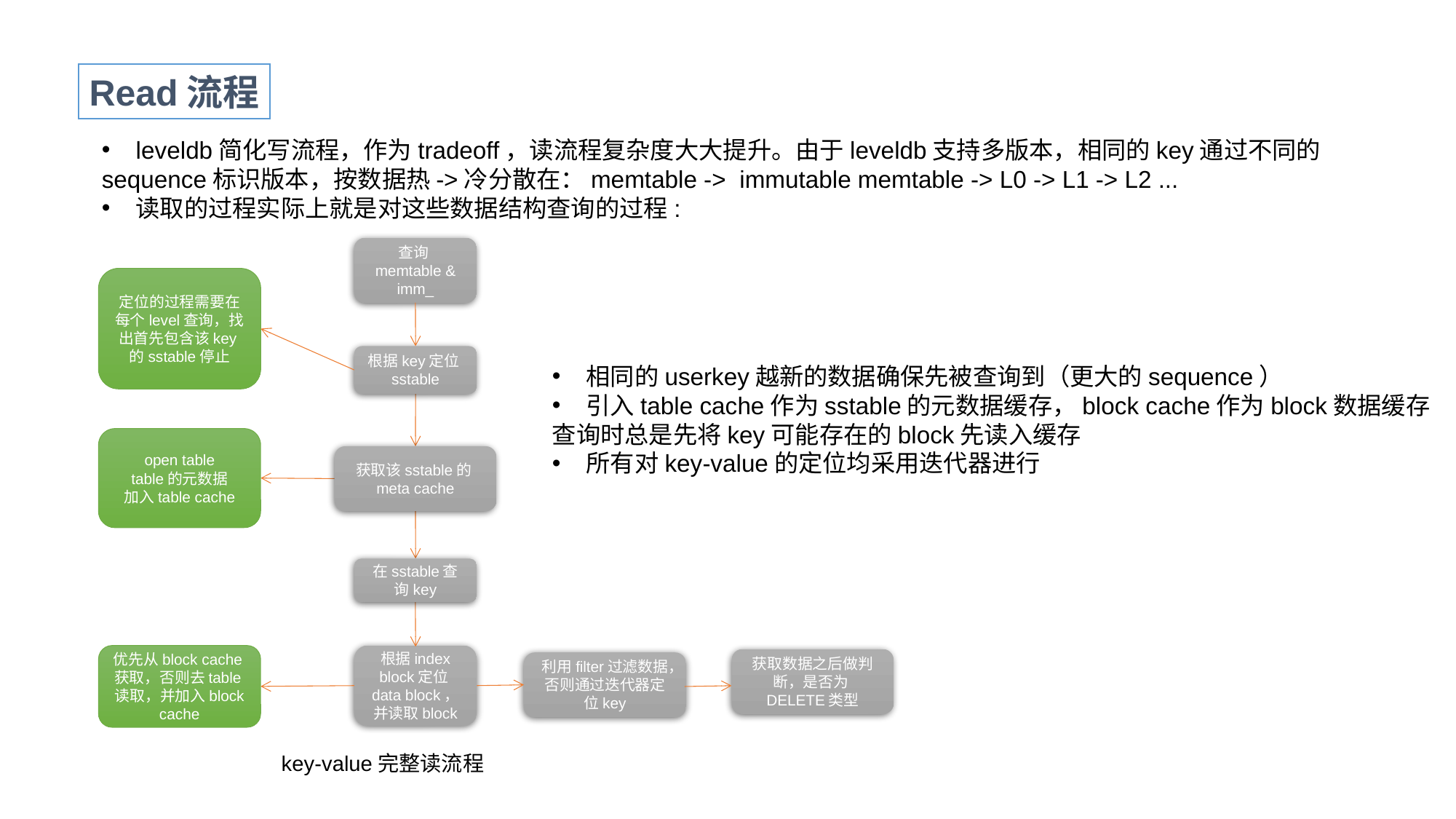

Read流程
leveldb简化写流程，作为tradeoff，读流程复杂度大大提升。由于leveldb支持多版本，相同的key通过不同的
sequence标识版本，按数据热->冷分散在：memtable ->  immutable memtable -> L0 -> L1 -> L2 ...
读取的过程实际上就是对这些数据结构查询的过程:
查询memtable & imm_
定位的过程需要在每个level查询，找出首先包含该key的sstable停止
根据key定位sstable
相同的userkey越新的数据确保先被查询到（更大的sequence）
引入table cache作为sstable的元数据缓存，block cache作为block数据缓存
查询时总是先将key可能存在的block先读入缓存
所有对key-value的定位均采用迭代器进行
open table
table的元数据
加入table cache
获取该sstable的meta cache
在sstable查询key
优先从block cache获取，否则去table读取，并加入block cache
根据index block定位data block，并读取block
获取数据之后做判断，是否为DELETE类型
利用filter过滤数据，否则通过迭代器定位key
key-value完整读流程